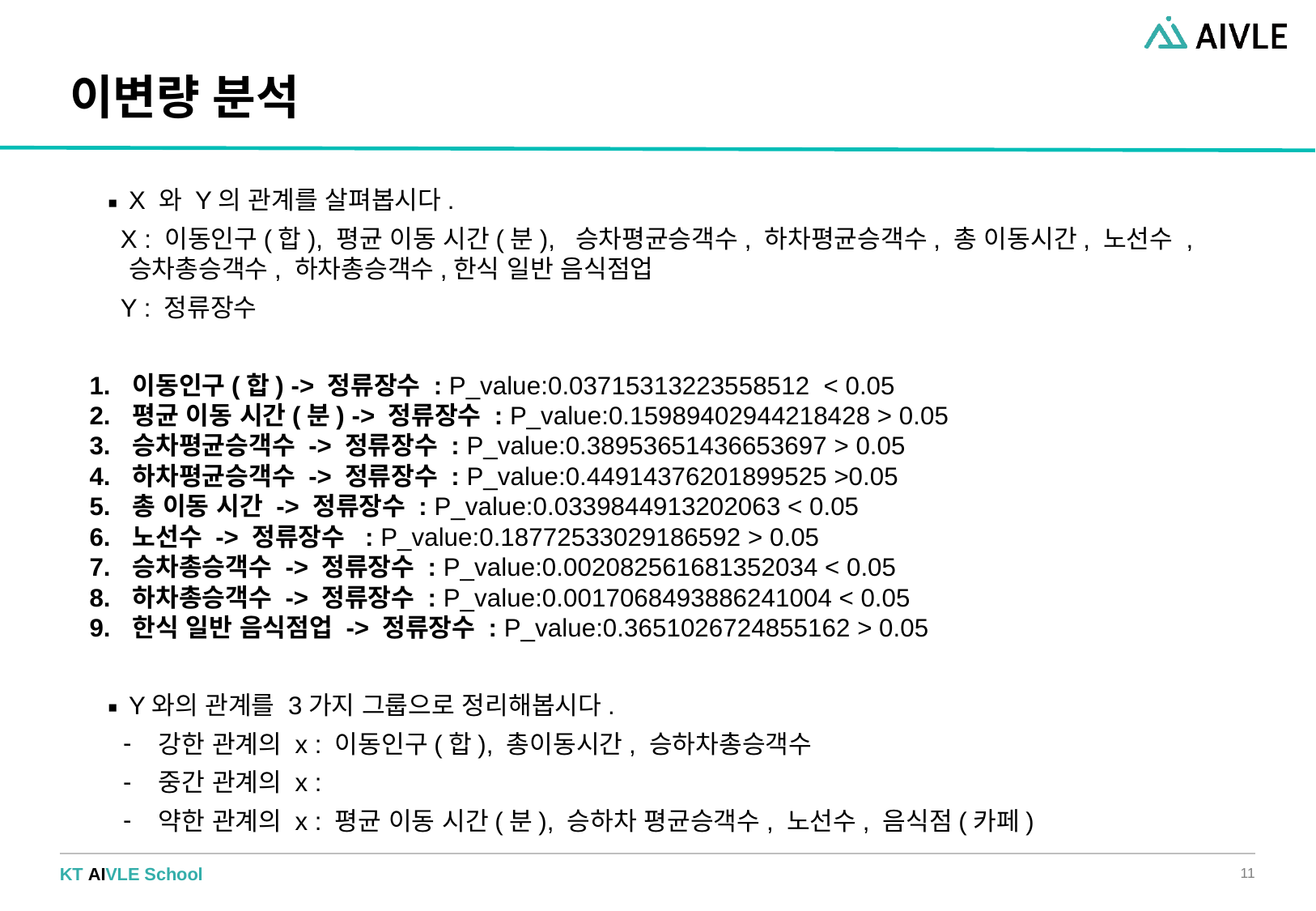

# 이변량 분석

X 와 Y의 관계를 살펴봅시다.
X : 이동인구(합), 평균 이동 시간(분),  승차평균승객수, 하차평균승객수, 총 이동시간, 노선수 ,승차총승객수, 하차총승객수,한식 일반 음식점업
Y : 정류장수

이동인구(합) -> 정류장수 : P_value:0.03715313223558512  < 0.05
평균 이동 시간(분) -> 정류장수 : P_value:0.15989402944218428 > 0.05
승차평균승객수 -> 정류장수 : P_value:0.38953651436653697 > 0.05
하차평균승객수 -> 정류장수 : P_value:0.44914376201899525 >0.05
총 이동 시간 -> 정류장수 : P_value:0.0339844913202063 < 0.05
노선수 -> 정류장수  : P_value:0.18772533029186592 > 0.05
승차총승객수 -> 정류장수 : P_value:0.002082561681352034 < 0.05
하차총승객수 -> 정류장수 : P_value:0.0017068493886241004 < 0.05
한식 일반 음식점업 -> 정류장수 : P_value:0.3651026724855162 > 0.05

Y와의 관계를 3가지 그룹으로 정리해봅시다.
강한 관계의 x : 이동인구(합), 총이동시간, 승하차총승객수
중간 관계의 x :
약한 관계의 x : 평균 이동 시간(분), 승하차 평균승객수, 노선수, 음식점(카페)